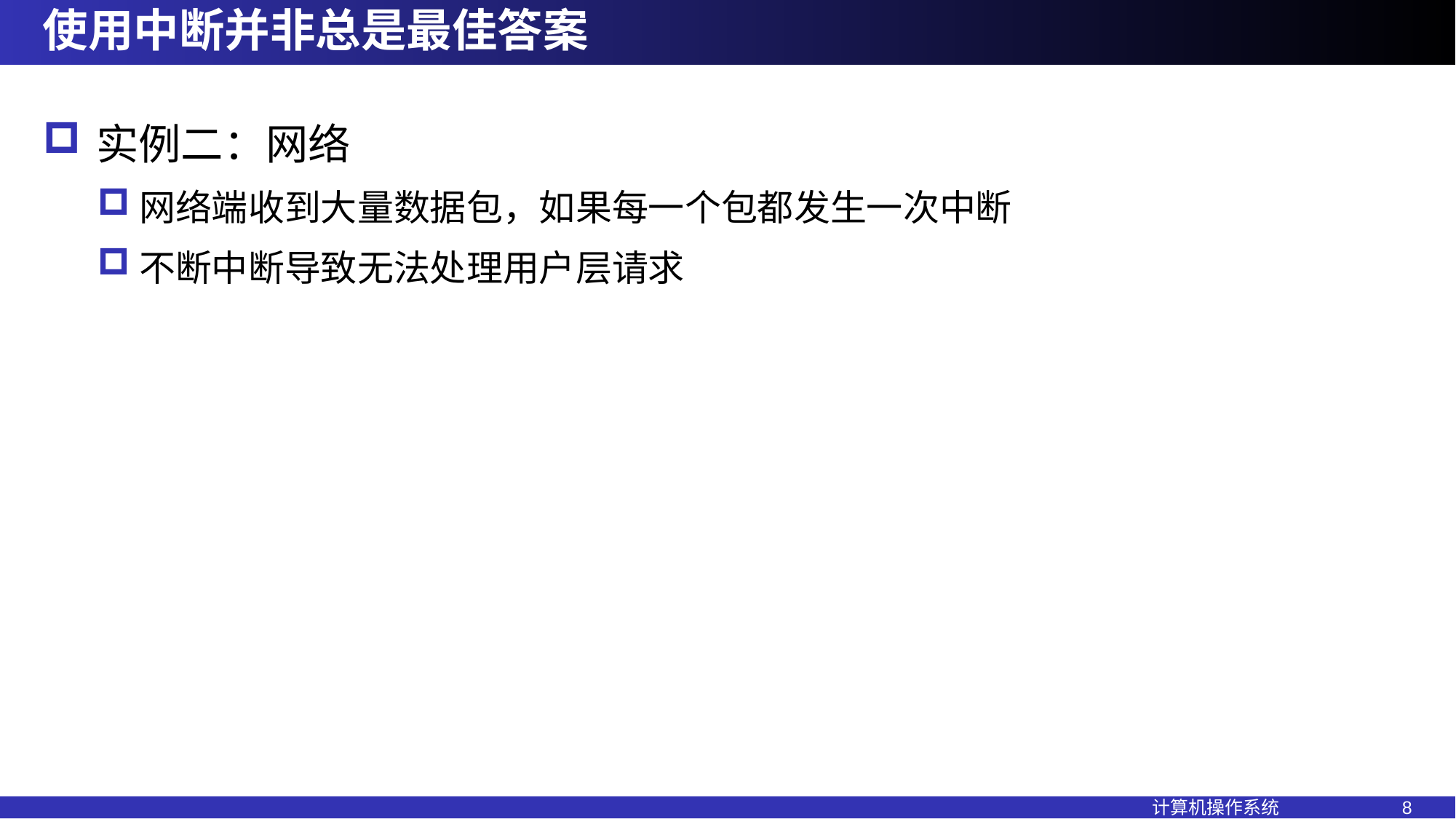

# 使用中断并非总是最佳答案
实例二：网络
网络端收到大量数据包，如果每一个包都发生一次中断
不断中断导致无法处理用户层请求
计算机操作系统                     8